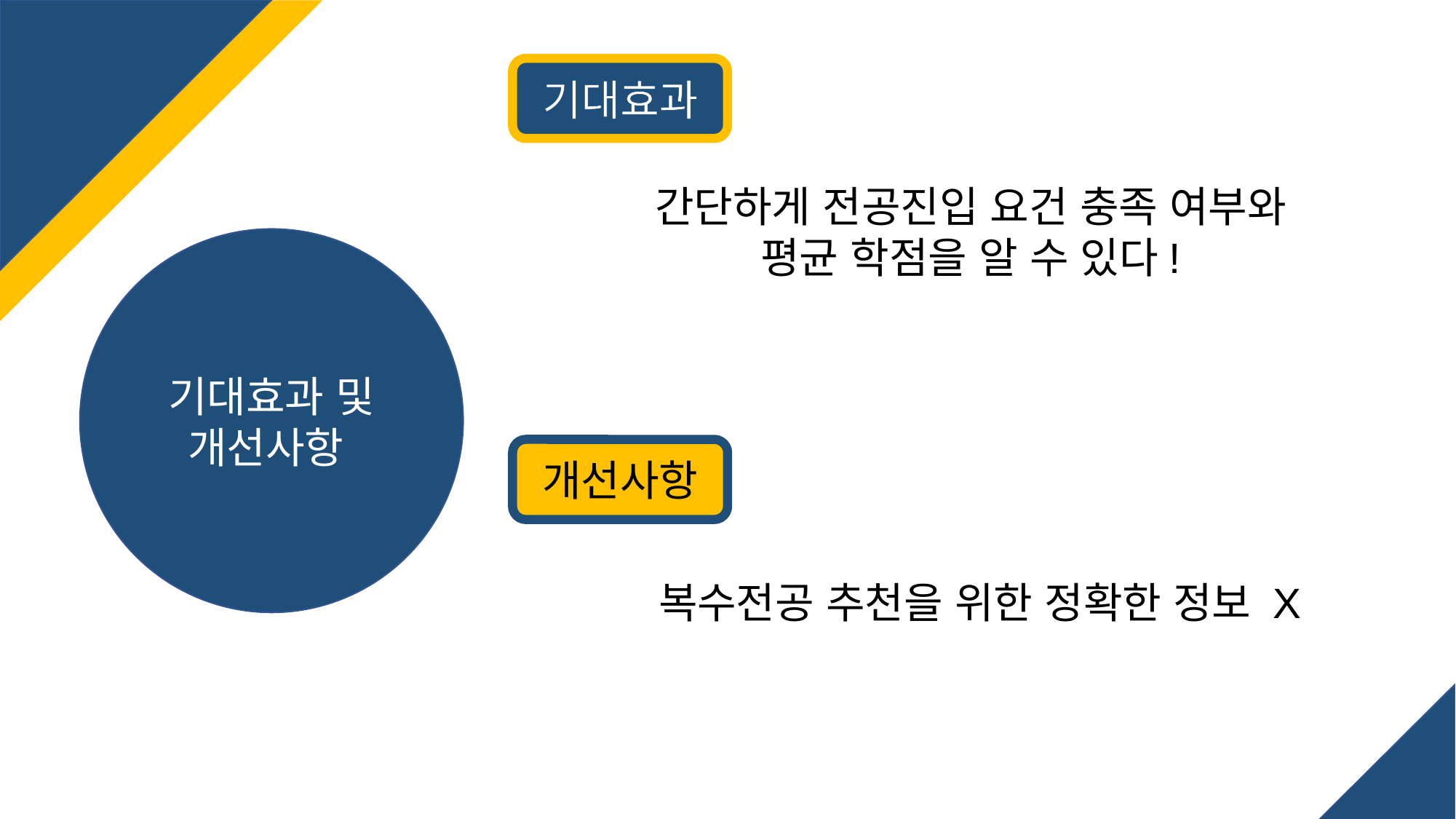

기대효과
간단하게 전공진입 요건 충족 여부와
평균 학점을 알 수 있다!
기대효과 및 개선사항
개선사항
복수전공 추천을 위한 정확한 정보 X